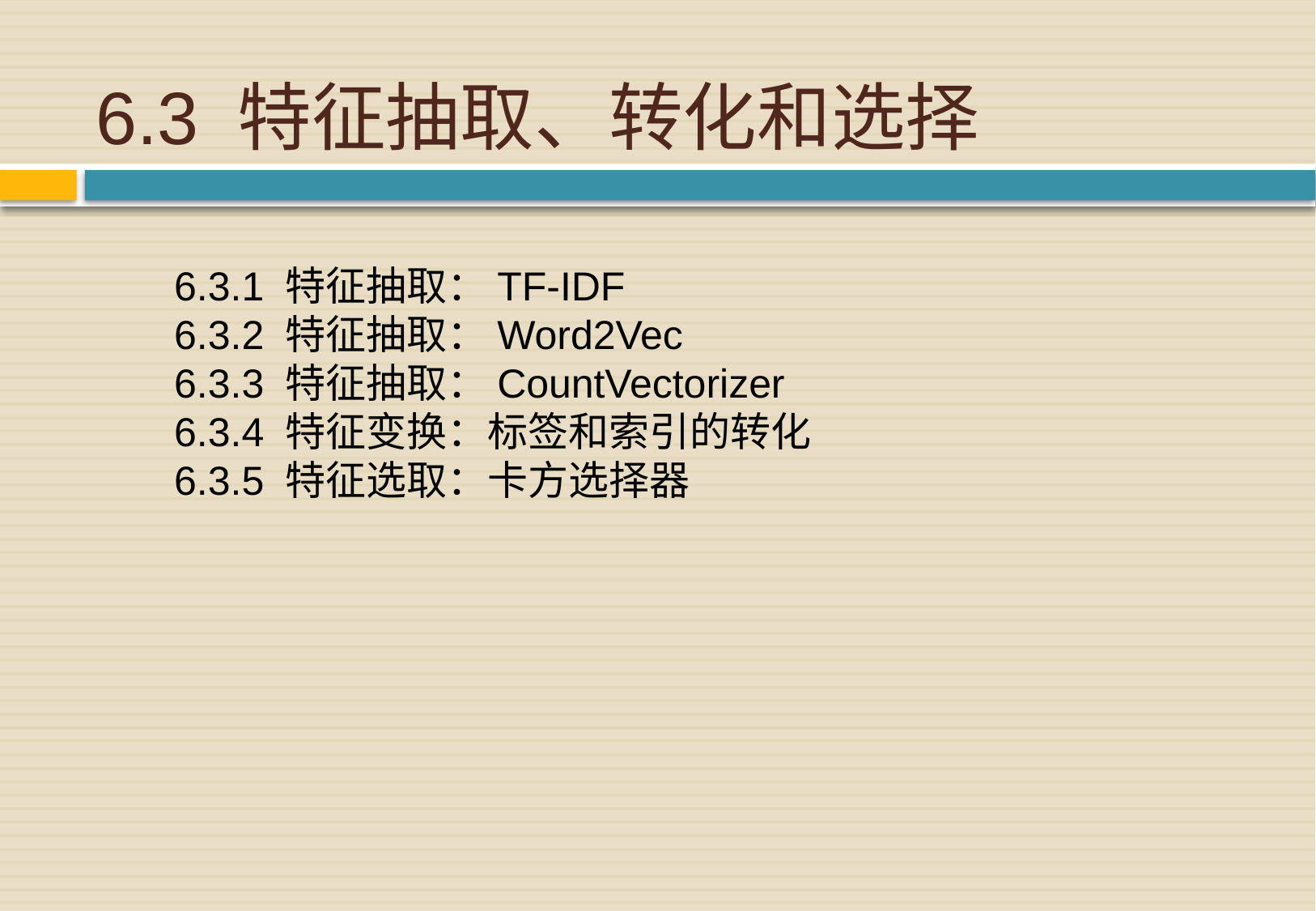

# 6.3 特征抽取、转化和选择
6.3.1 特征抽取：TF-IDF
6.3.2 特征抽取：Word2Vec
6.3.3 特征抽取：CountVectorizer
6.3.4 特征变换：标签和索引的转化
6.3.5 特征选取：卡方选择器